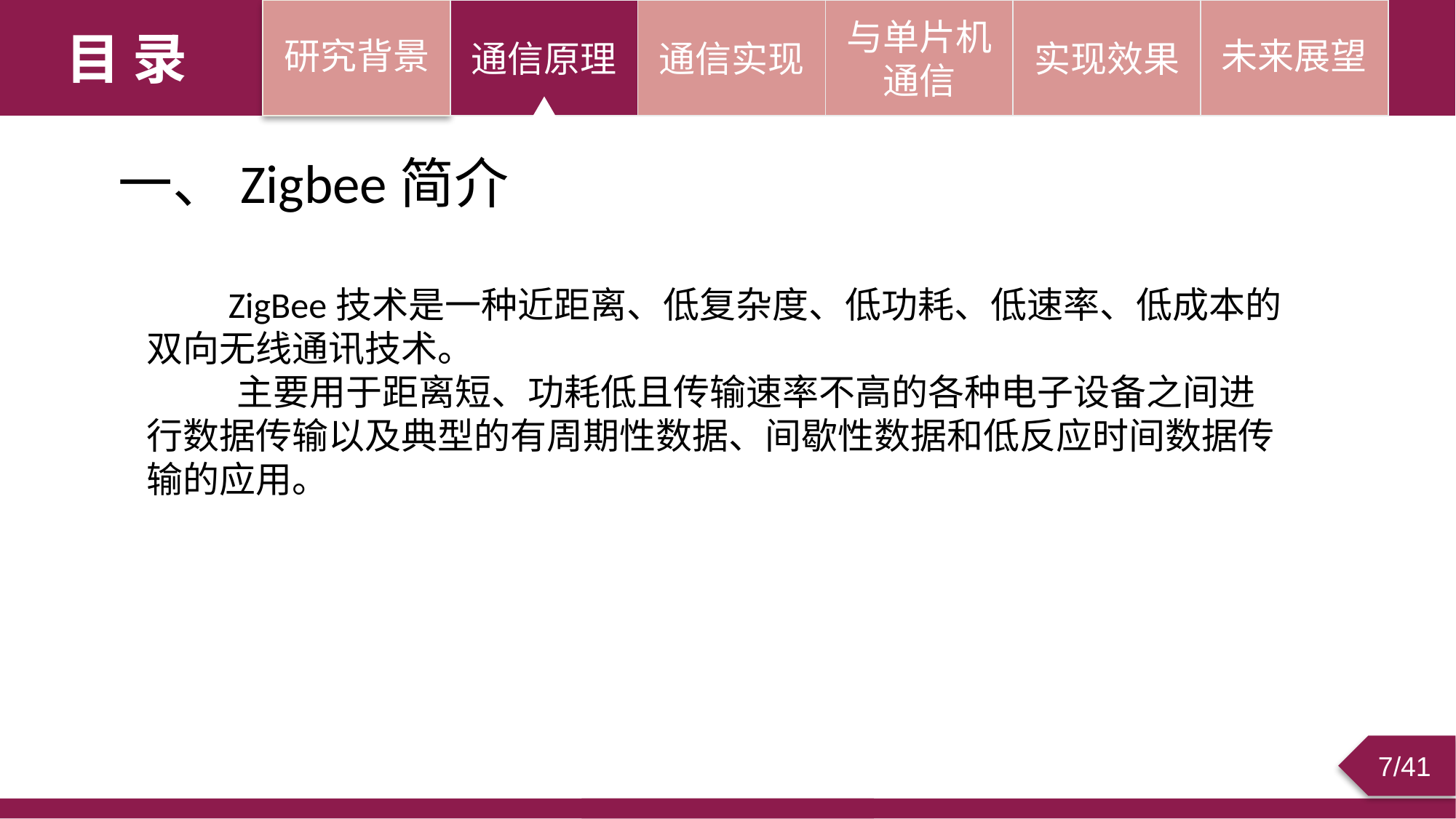

研究背景
通信原理
通信实现
与单片机通信
实现效果
未来展望

目 录

一、Zigbee简介
          ZigBee技术是一种近距离、低复杂度、低功耗、低速率、低成本的双向无线通讯技术。
          主要用于距离短、功耗低且传输速率不高的各种电子设备之间进行数据传输以及典型的有周期性数据、间歇性数据和低反应时间数据传输的应用。
7/41